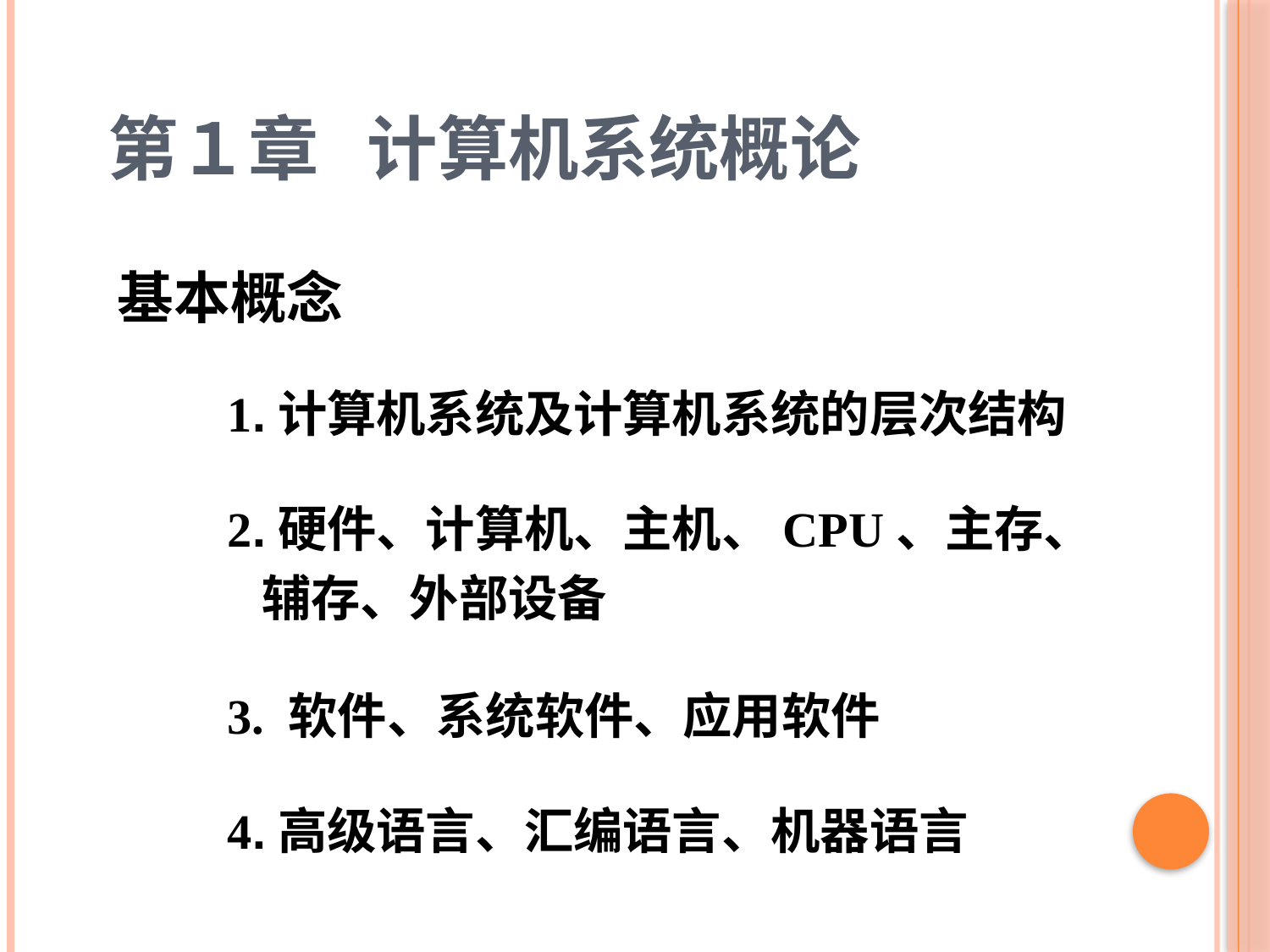

# 第１章   计算机系统概论
基本概念
1.计算机系统及计算机系统的层次结构
2.硬件、计算机、主机、CPU、主存、
  辅存、外部设备
3. 软件、系统软件、应用软件
4.高级语言、汇编语言、机器语言